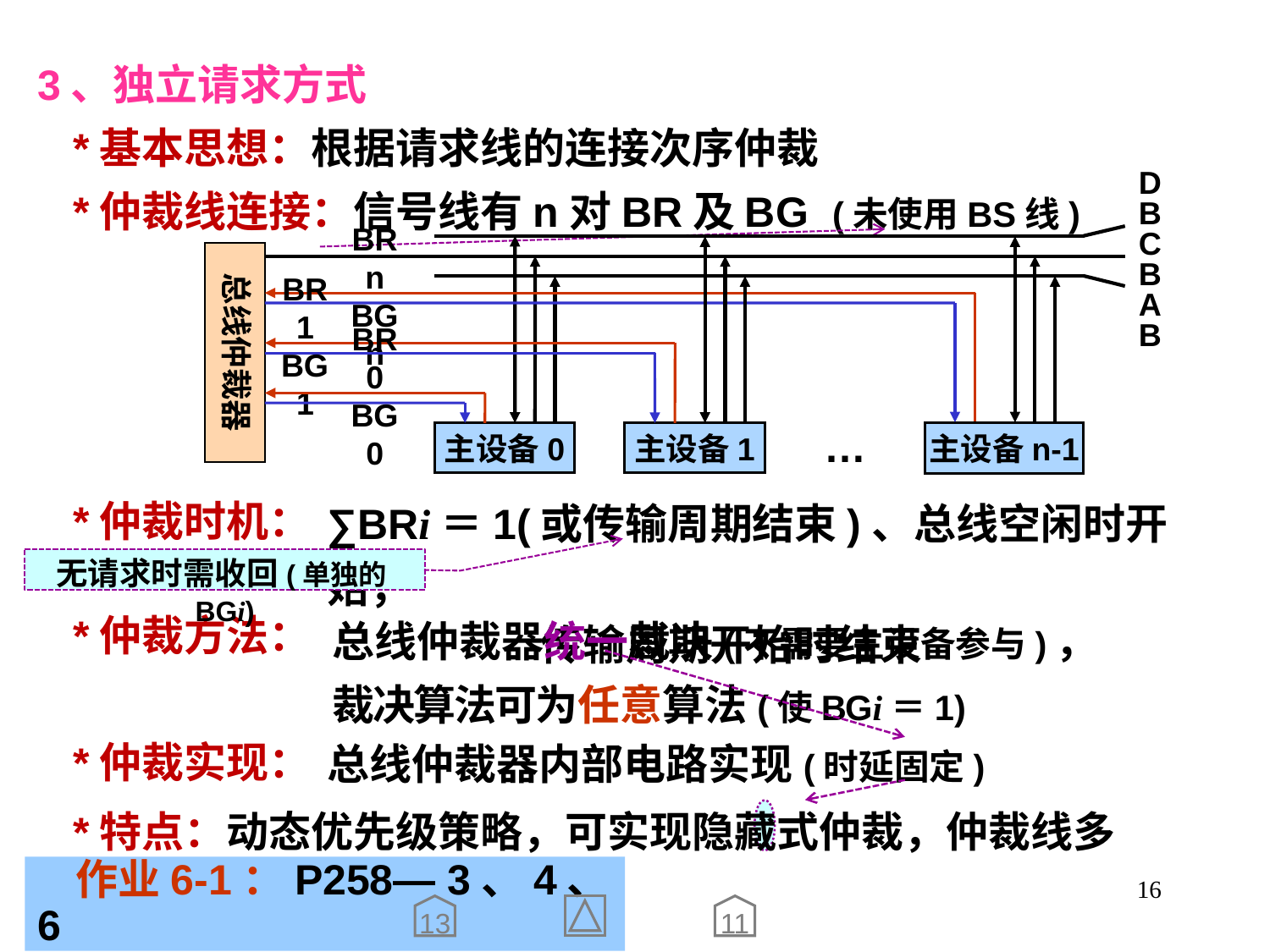

3、独立请求方式
   *基本思想：根据请求线的连接次序仲裁
   *仲裁线连接：信号线有n对BR及BG  (未使用BS线)
DB
CB
AB
总线仲裁器
BRn
BGn
BR1
BG1
BR0
BG0
主设备1
…
主设备0
主设备n-1
   *仲裁时机：

   *仲裁方法：

   *仲裁实现：
∑BRi＝1(或传输周期结束)、总线空闲时开始，
                      传输周期开始时结束
无请求时需收回(单独的BGi)
总线仲裁器统一裁决(不需要主设备参与)，
裁决算法可为任意算法(使BGi＝1)
总线仲裁器内部电路实现(时延固定)
   *特点：动态优先级策略，可实现隐藏式仲裁，仲裁线多

   作业6-1：P258— 3、4、6
16
13
11